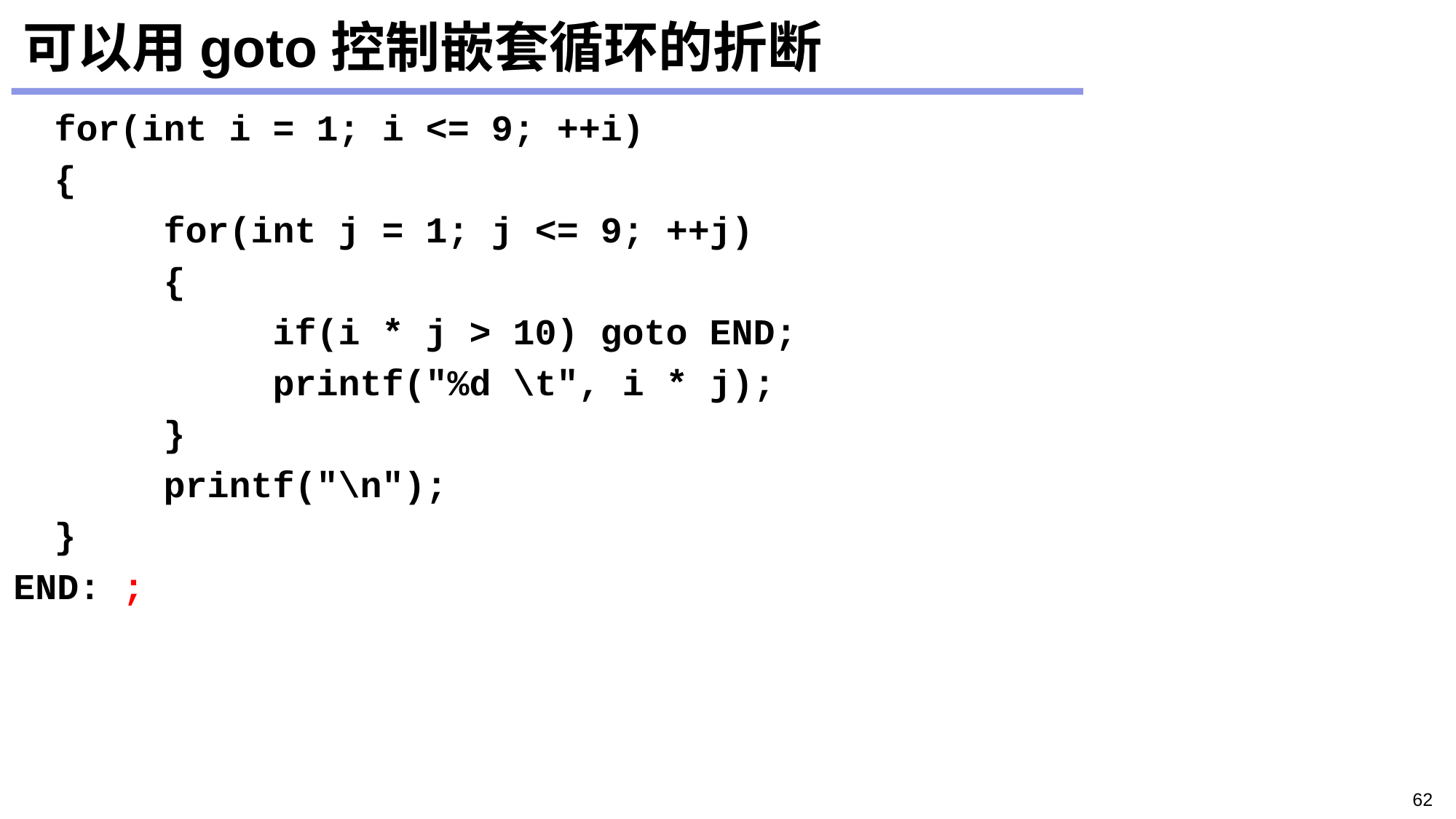

# 可以用goto控制嵌套循环的折断
	for(int i = 1; i <= 9; ++i)
	{
		for(int j = 1; j <= 9; ++j)
		{
			if(i * j > 10)	goto END;
			printf("%d \t", i * j);
		}
		printf("\n");
	}
END: ;
62